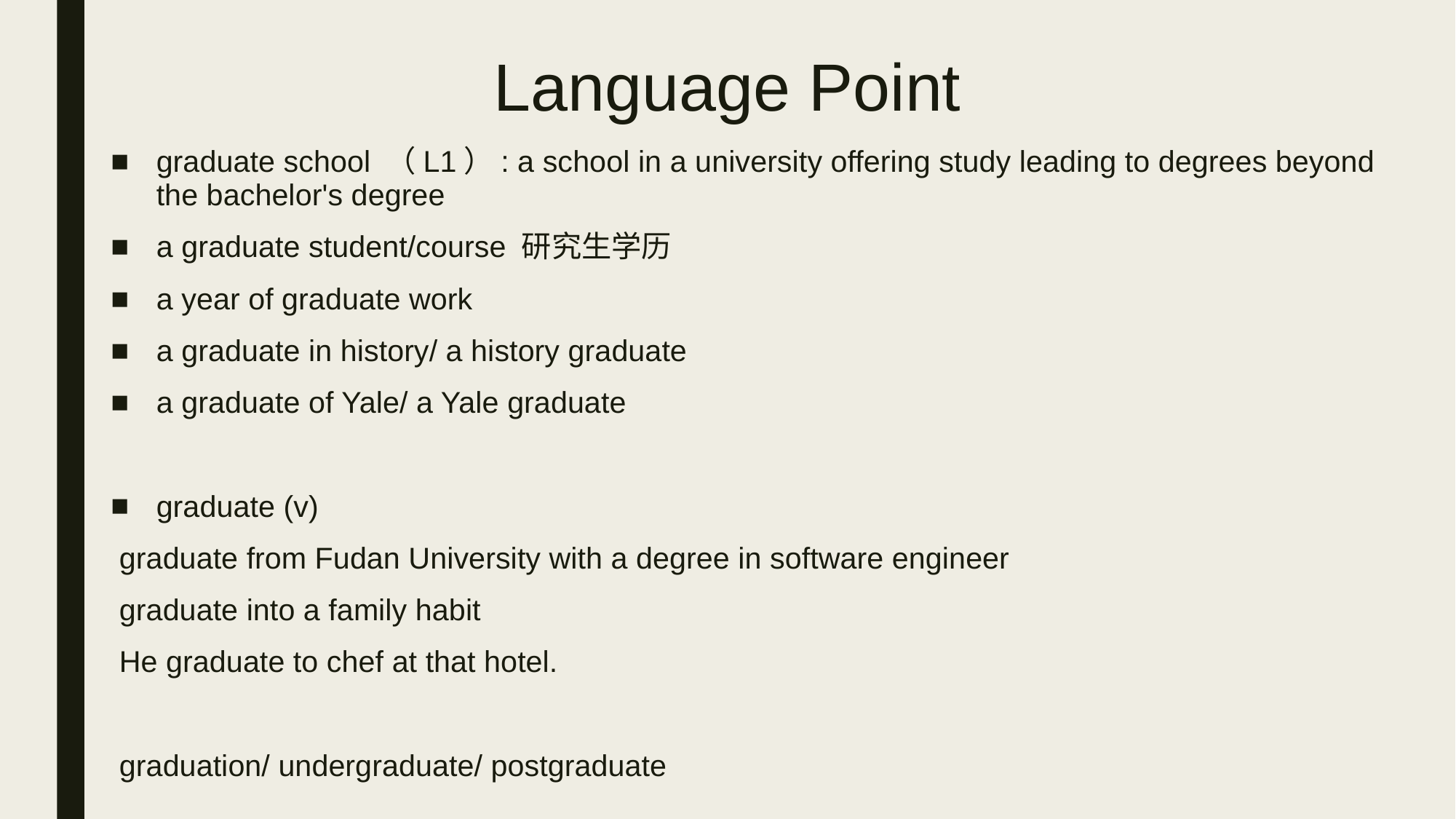

# Language Point
graduate school （L1）: a school in a university offering study leading to degrees beyond the bachelor's degree
a graduate student/course 研究生学历
a year of graduate work
a graduate in history/ a history graduate
a graduate of Yale/ a Yale graduate

graduate (v)
 graduate from Fudan University with a degree in software engineer
 graduate into a family habit
 He graduate to chef at that hotel.

 graduation/ undergraduate/ postgraduate